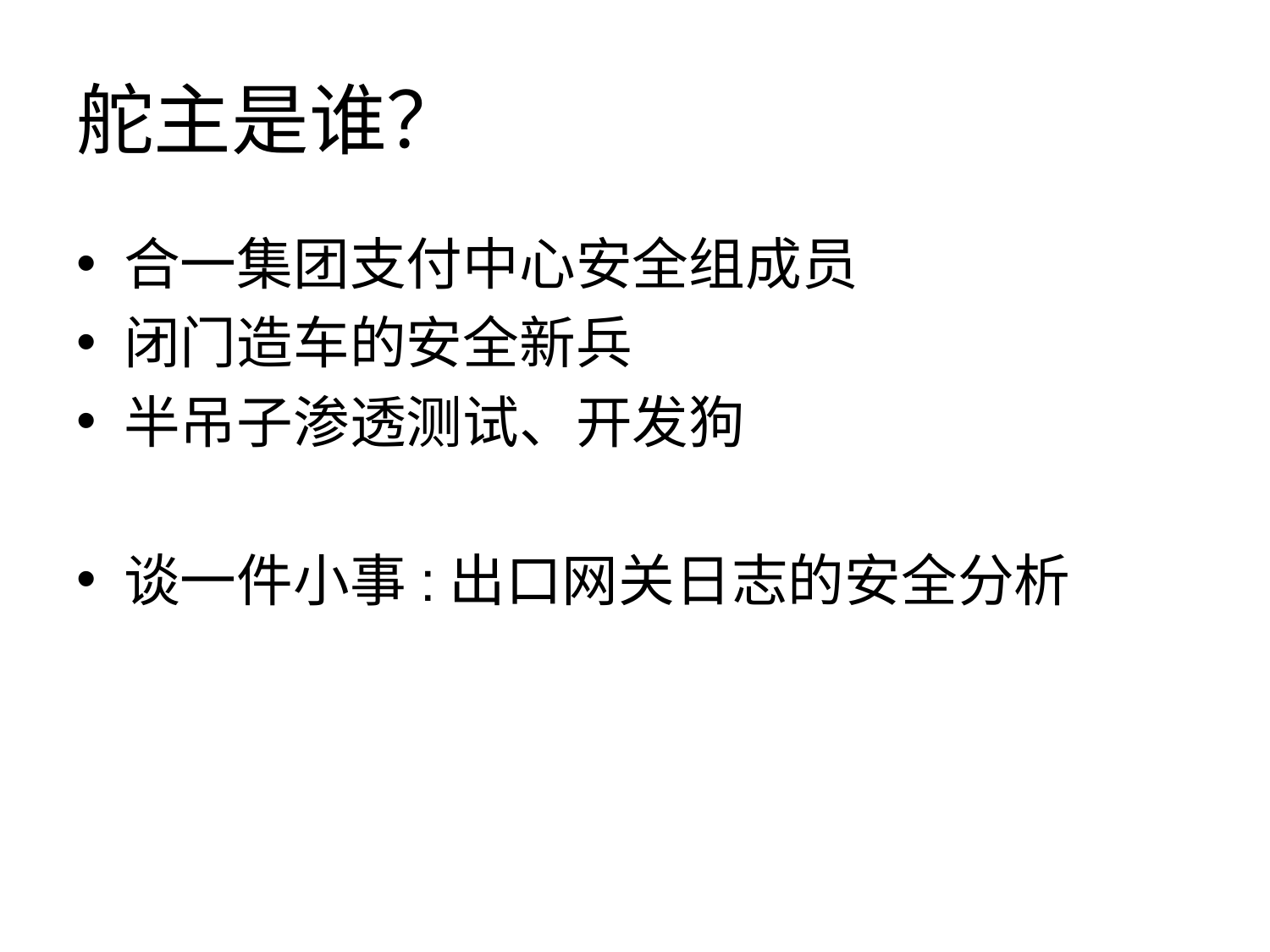

# 舵主是谁？
合一集团支付中心安全组成员
闭门造车的安全新兵
半吊子渗透测试、开发狗

谈一件小事:出口网关日志的安全分析